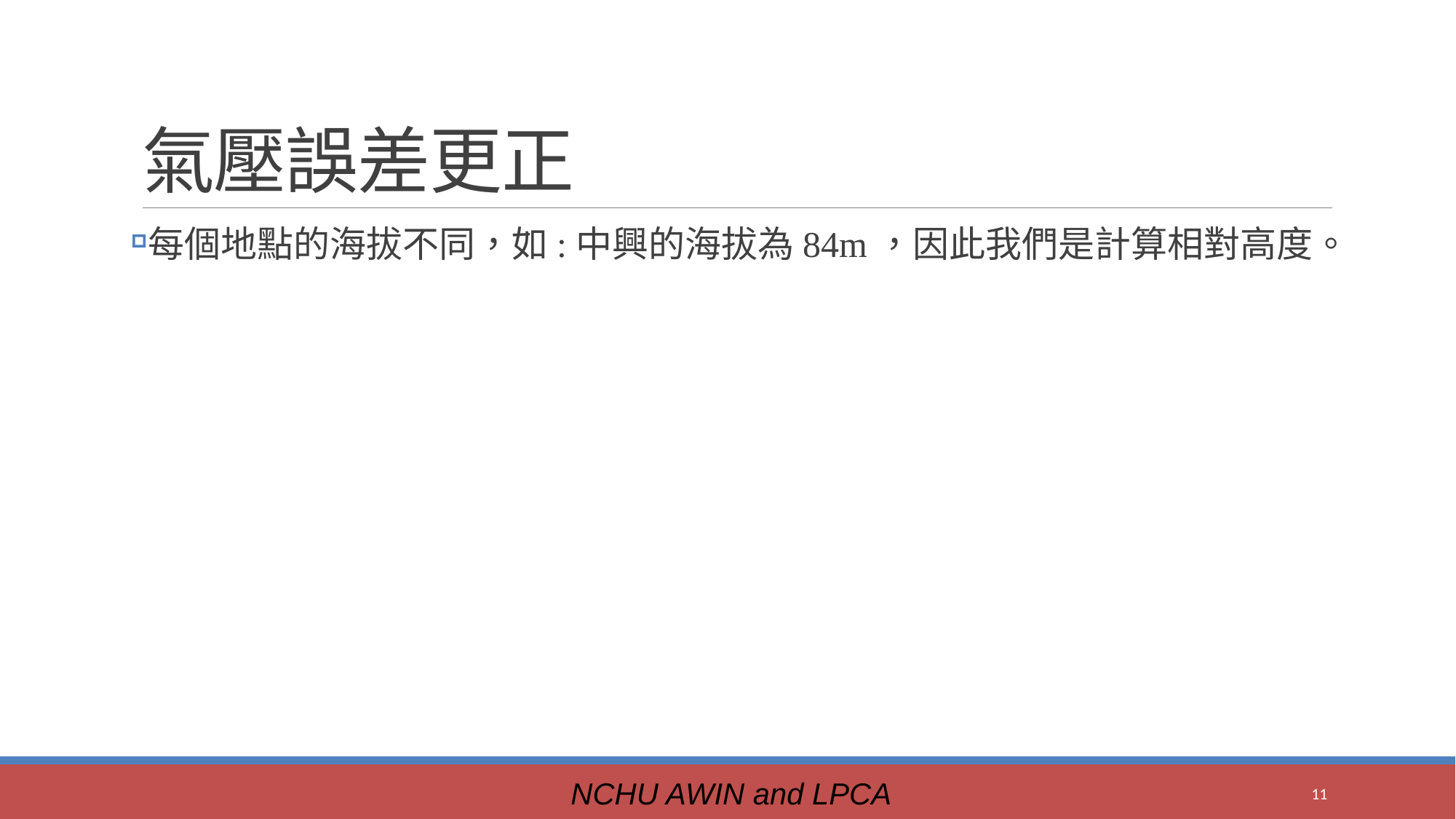

# 氣壓誤差更正
每個地點的海拔不同，如:中興的海拔為84m，因此我們是計算相對高度。
NCHU AWIN and LPCA
11